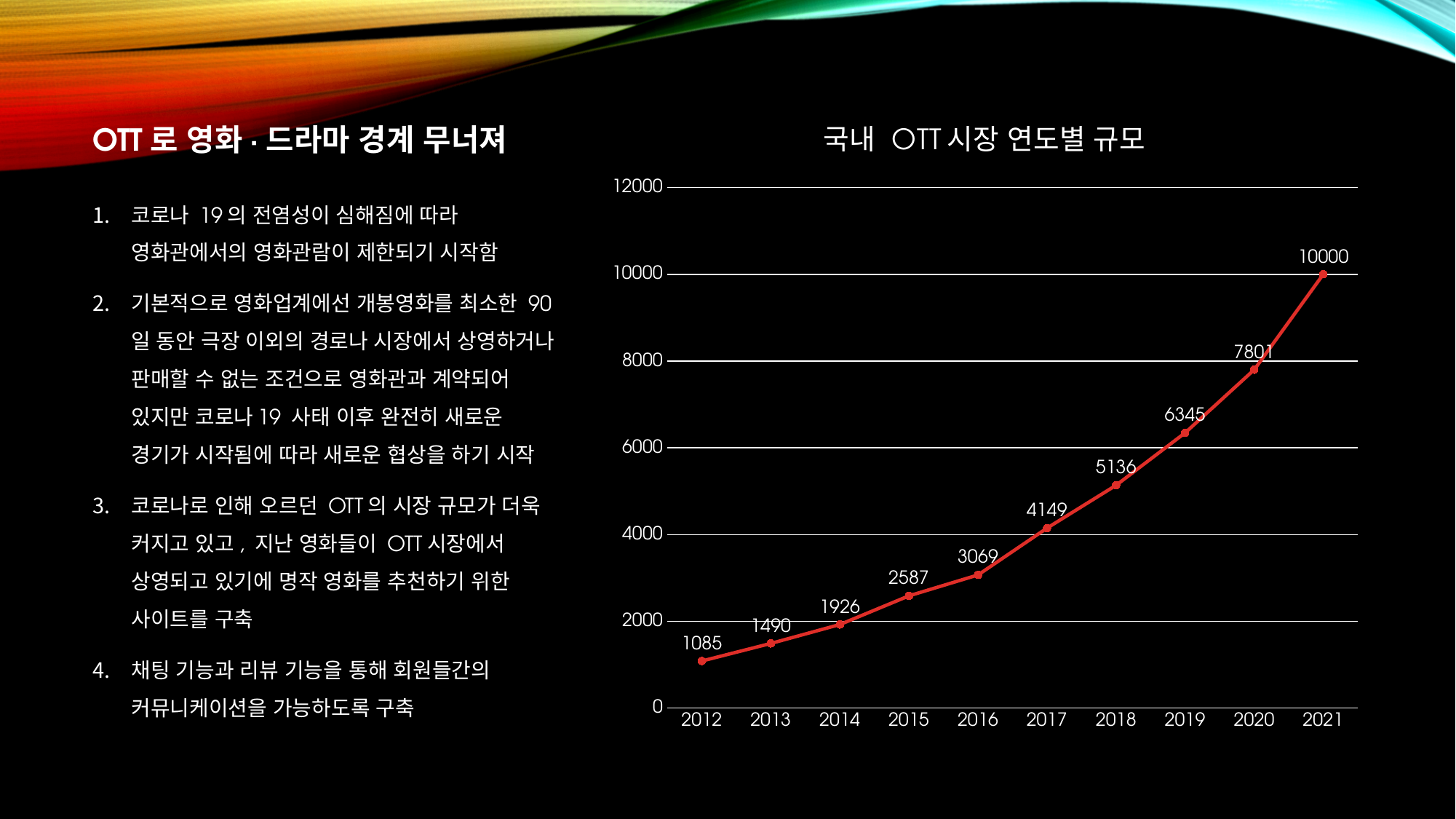

### Chart: 국내 OTT시장 연도별 규모

| Category | 연도 |
|---|---|
| 2012 | 1085.0 |
| 2013 | 1490.0 |
| 2014 | 1926.0 |
| 2015 | 2587.0 |
| 2016 | 3069.0 |
| 2017 | 4149.0 |
| 2018 | 5136.0 |
| 2019 | 6345.0 |
| 2020 | 7801.0 |
| 2021 | 10000.0 |
# OTT로 영화·드라마 경계 무너져
코로나 19의 전염성이 심해짐에 따라 영화관에서의 영화관람이 제한되기 시작함
기본적으로 영화업계에선 개봉영화를 최소한 90일 동안 극장 이외의 경로나 시장에서 상영하거나 판매할 수 없는 조건으로 영화관과 계약되어 있지만 코로나19 사태 이후 완전히 새로운 경기가 시작됨에 따라 새로운 협상을 하기 시작
코로나로 인해 오르던 OTT의 시장 규모가 더욱 커지고 있고, 지난 영화들이 OTT시장에서 상영되고 있기에 명작 영화를 추천하기 위한 사이트를 구축
채팅 기능과 리뷰 기능을 통해 회원들간의 커뮤니케이션을 가능하도록 구축